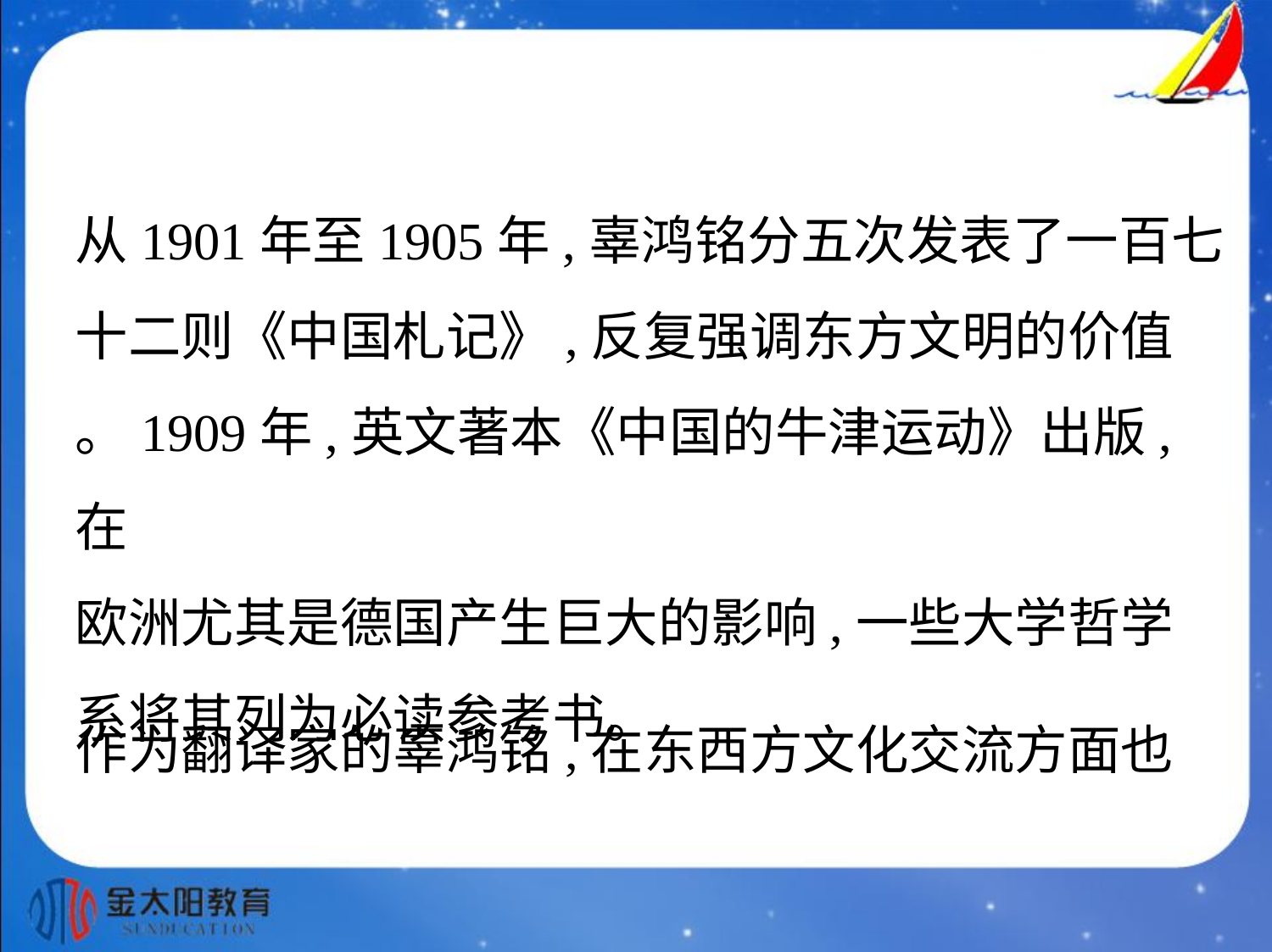

从1901年至1905年,辜鸿铭分五次发表了一百七
十二则《中国札记》,反复强调东方文明的价值
。1909年,英文著本《中国的牛津运动》出版,在
欧洲尤其是德国产生巨大的影响,一些大学哲学
系将其列为必读参考书。
作为翻译家的辜鸿铭,在东西方文化交流方面也